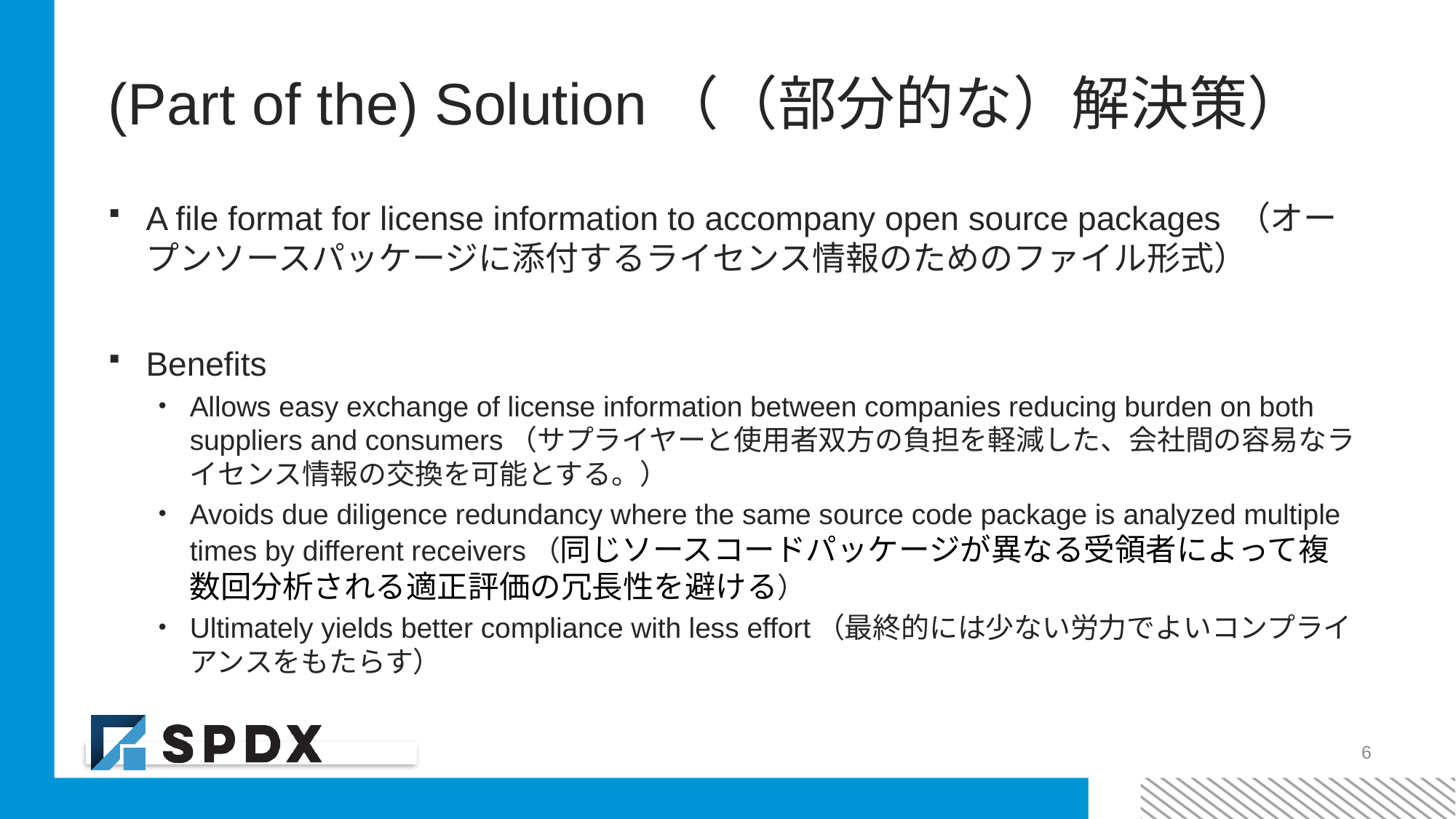

# (Part of the) Solution（（部分的な）解決策）
A file format for license information to accompany open source packages （オープンソースパッケージに添付するライセンス情報のためのファイル形式）

Benefits
Allows easy exchange of license information between companies reducing burden on both suppliers and consumers（サプライヤーと使用者双方の負担を軽減した、会社間の容易なライセンス情報の交換を可能とする。）
Avoids due diligence redundancy where the same source code package is analyzed multiple times by different receivers（同じソースコードパッケージが異なる受領者によって複数回分析される適正評価の冗長性を避ける）
Ultimately yields better compliance with less effort（最終的には少ない労力でよいコンプライアンスをもたらす）

6